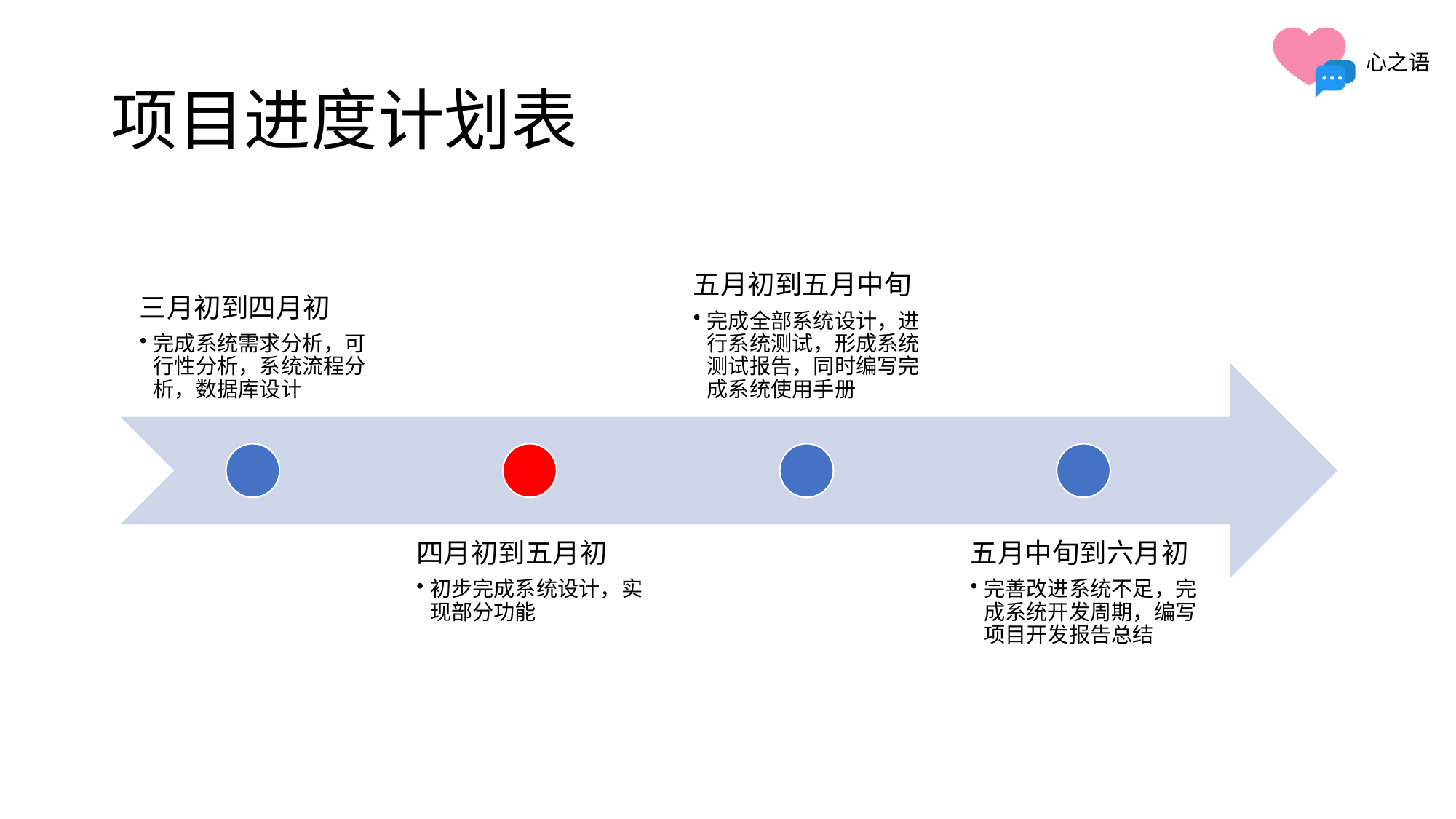

# 项目进度计划表
三月初到四月初
完成系统需求分析，可行性分析，系统流程分析，数据库设计
四月初到五月初
初步完成系统设计，实现部分功能
五月初到五月中旬
完成全部系统设计，进行系统测试，形成系统测试报告，同时编写完成系统使用手册
五月中旬到六月初
完善改进系统不足，完成系统开发周期，编写项目开发报告总结
三月初到四月初
完成系统需求分析，可行性分析，系统流程分析，数据库设计
四月初到五月初
初步完成系统设计，实现部分功能
五月初到五月中旬
 完成全部系统设计，进行系统测试，形成系统测试报告，同时编写完成系统使用手册
五月中旬到六月初
完善改进系统不足，完成系统开发周期，编写项目开发报告总结